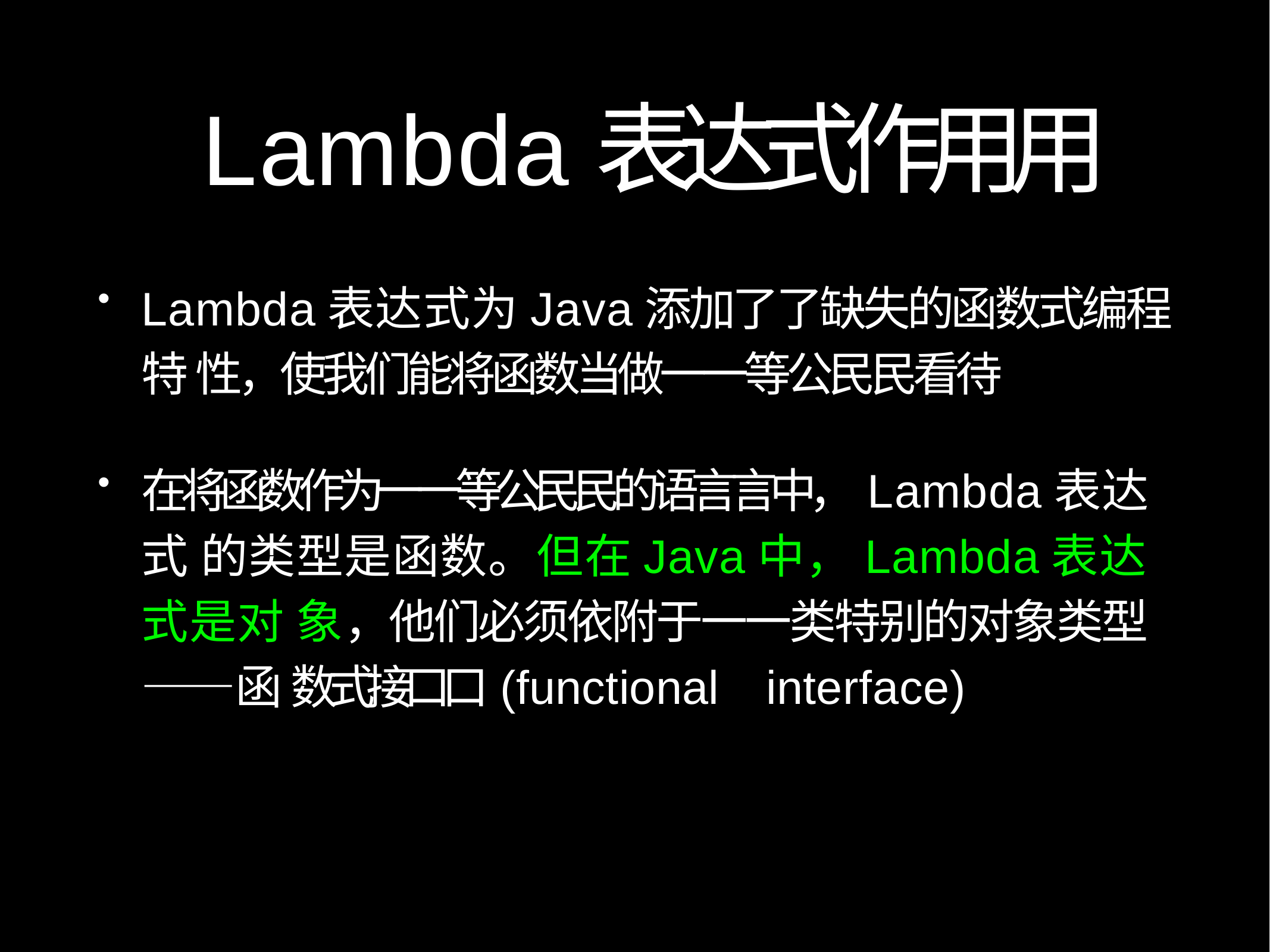

# Lambda表达式作⽤用
Lambda表达式为Java添加了了缺失的函数式编程特 性，使我们能将函数当做⼀一等公⺠民看待
•
在将函数作为⼀一等公⺠民的语⾔言中，Lambda表达式 的类型是函数。但在Java中，Lambda表达式是对 象，他们必须依附于⼀一类特别的对象类型——函 数式接⼝口(functional	interface)
•